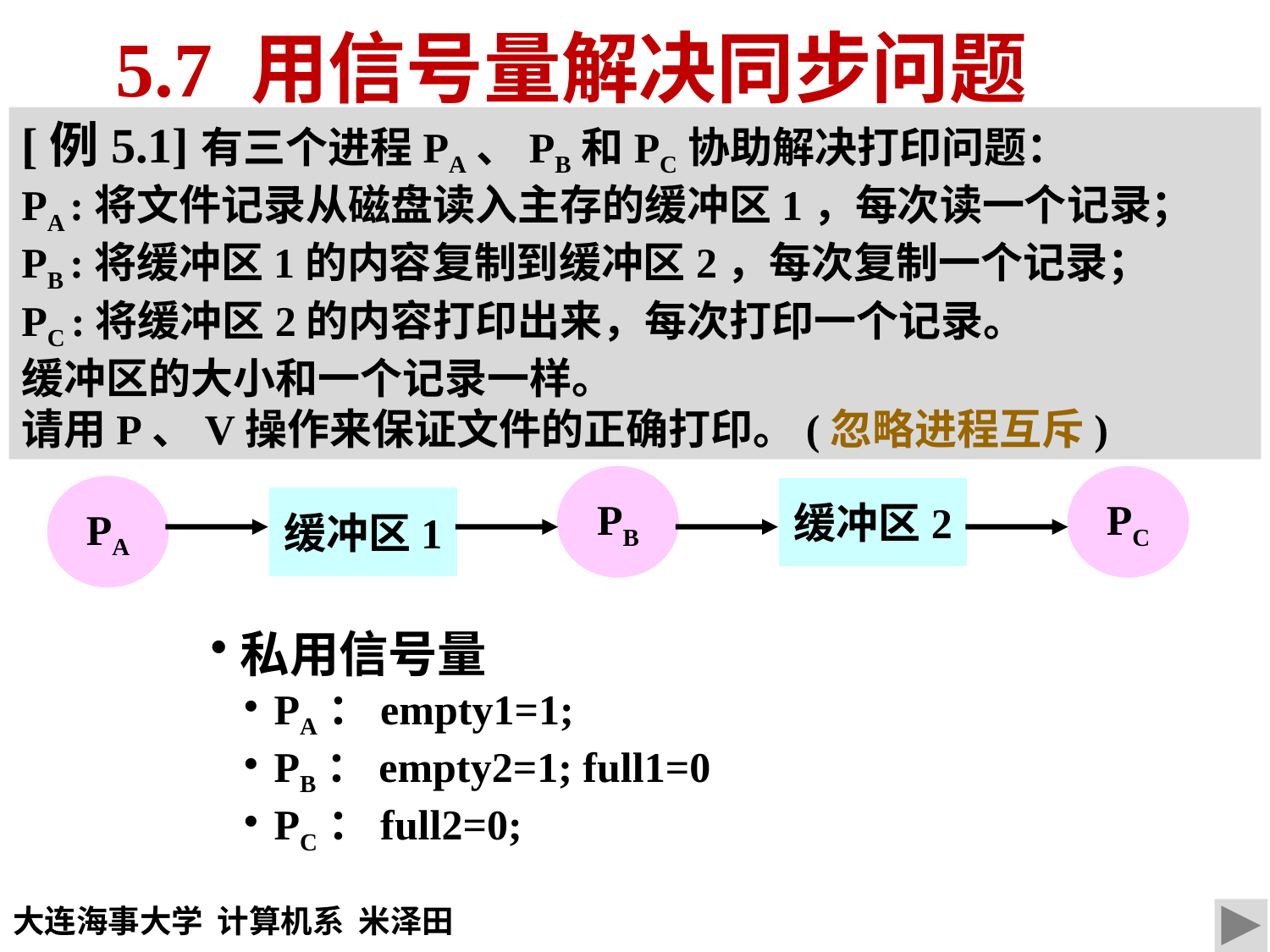

5.7 用信号量解决同步问题
[例5.1]有三个进程PA、PB和PC协助解决打印问题：
PA :将文件记录从磁盘读入主存的缓冲区1，每次读一个记录；
PB :将缓冲区1的内容复制到缓冲区2，每次复制一个记录；
PC :将缓冲区2的内容打印出来，每次打印一个记录。
缓冲区的大小和一个记录一样。
请用P、V操作来保证文件的正确打印。(忽略进程互斥)
PB
PC
PA
缓冲区2
缓冲区1

私用信号量
PA：empty1=1;
PB：empty2=1; full1=0
PC：full2=0;
大连海事大学  计算机系  米泽田